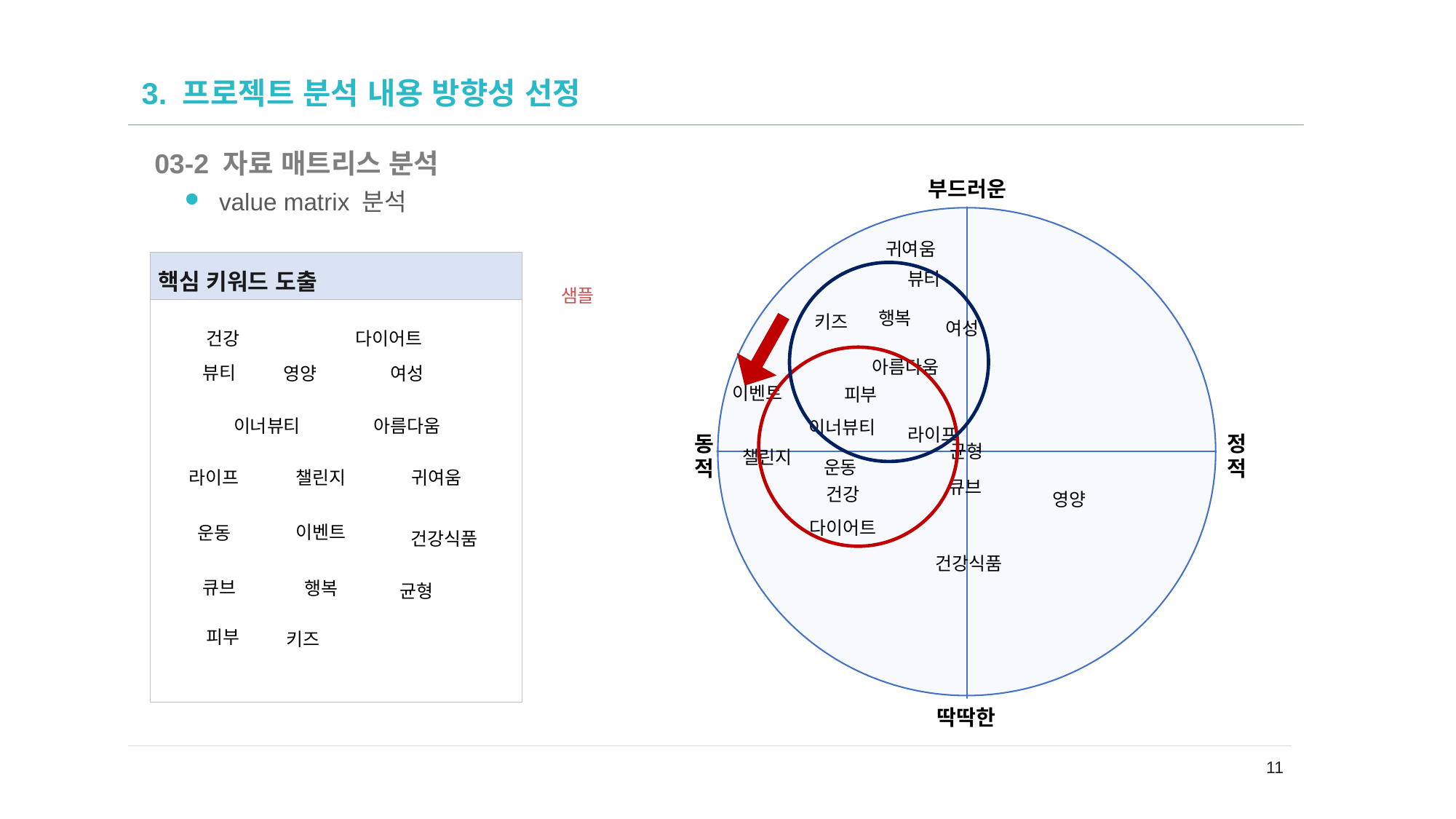

02
# 3. 프로젝트 분석 내용 방향성 선정
03-2 자료 매트리스 분석
value matrix 분석
귀여움
| 핵심 키워드 도출 |
| --- |
|  |
뷰티

샘플
행복
키즈
여성
건강
다이어트
아름다움
뷰티
영양
여성
이벤트
피부
아름다움
이너뷰티
이너뷰티
라이프
균형
챌린지
운동
귀여움
라이프
챌린지
큐브
건강
영양
다이어트
이벤트
운동
건강식품
건강식품
큐브
행복
균형
피부
키즈
11